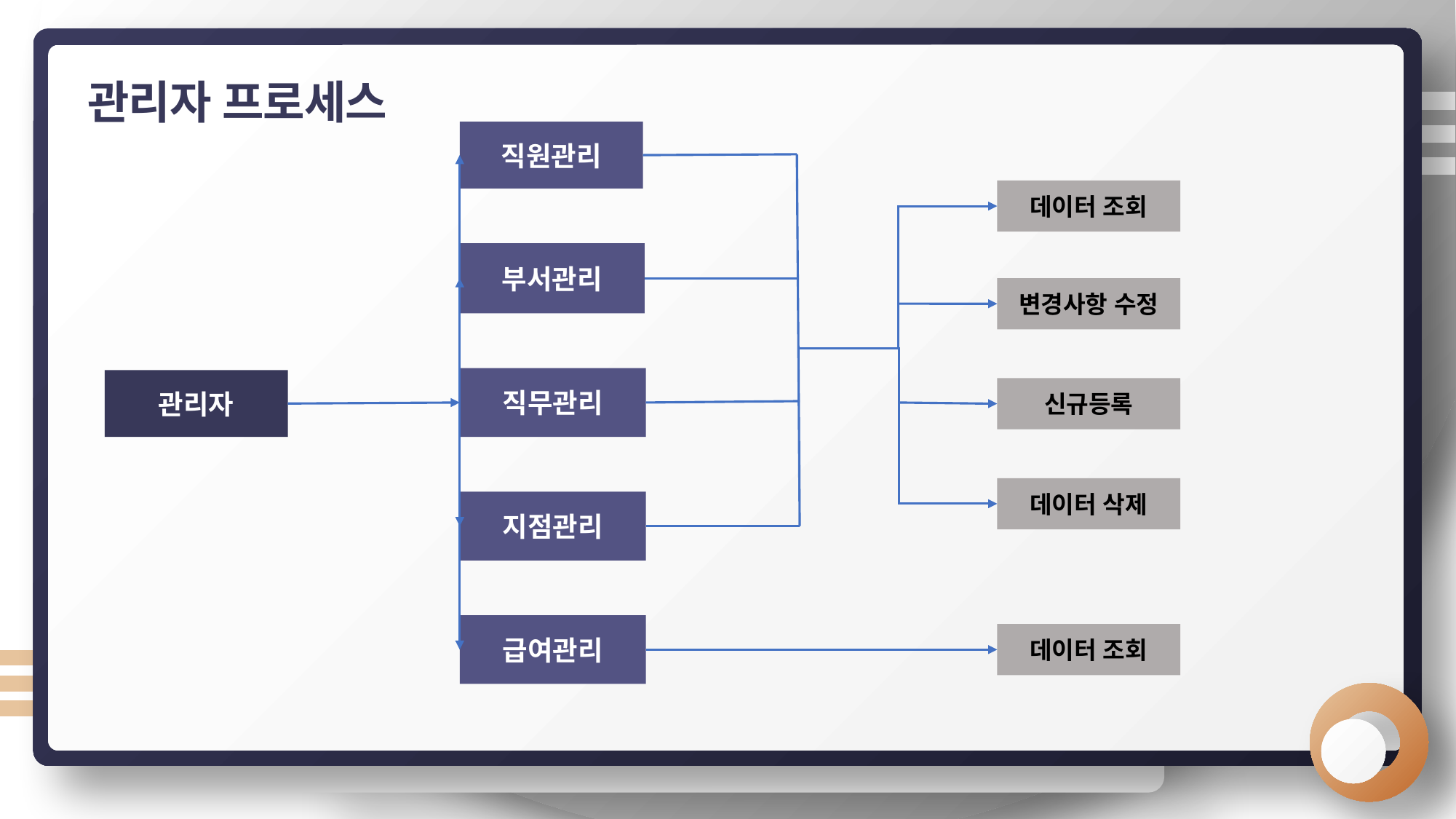

관리자 프로세스
직원관리
데이터 조회
부서관리
변경사항 수정
직무관리
관리자
신규등록
데이터 삭제
지점관리
급여관리
데이터 조회